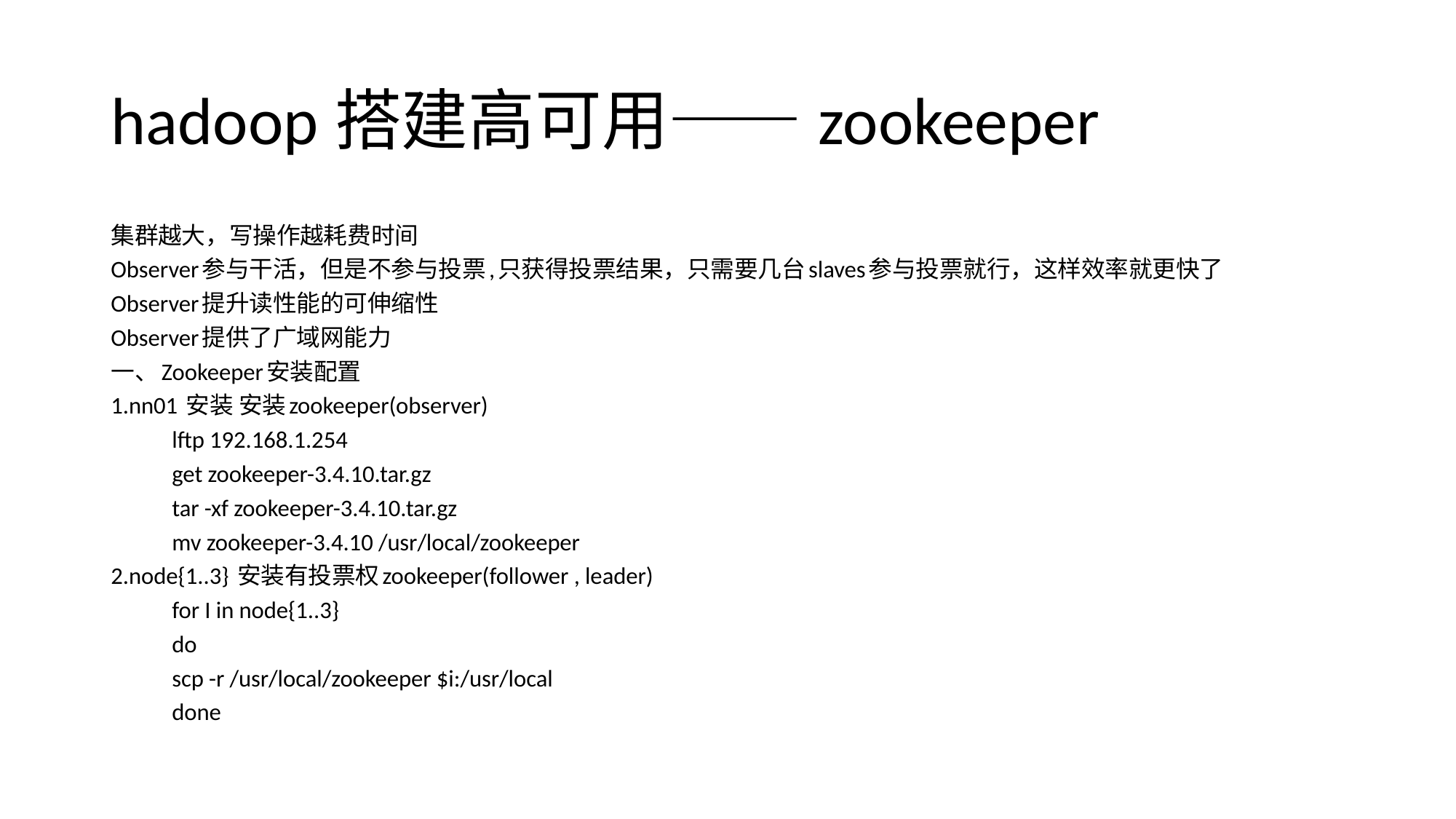

# hadoop搭建高可用——zookeeper
集群越大，写操作越耗费时间
Observer参与干活，但是不参与投票,只获得投票结果，只需要几台slaves参与投票就行，这样效率就更快了
Observer提升读性能的可伸缩性
Observer提供了广域网能力
一、Zookeeper安装配置
1.nn01 安装 安装zookeeper(observer)
	lftp 192.168.1.254
	get zookeeper-3.4.10.tar.gz
	tar -xf zookeeper-3.4.10.tar.gz
	mv zookeeper-3.4.10 /usr/local/zookeeper
2.node{1..3} 安装有投票权zookeeper(follower , leader)
	for I in node{1..3}
	do
		scp -r /usr/local/zookeeper $i:/usr/local
	done